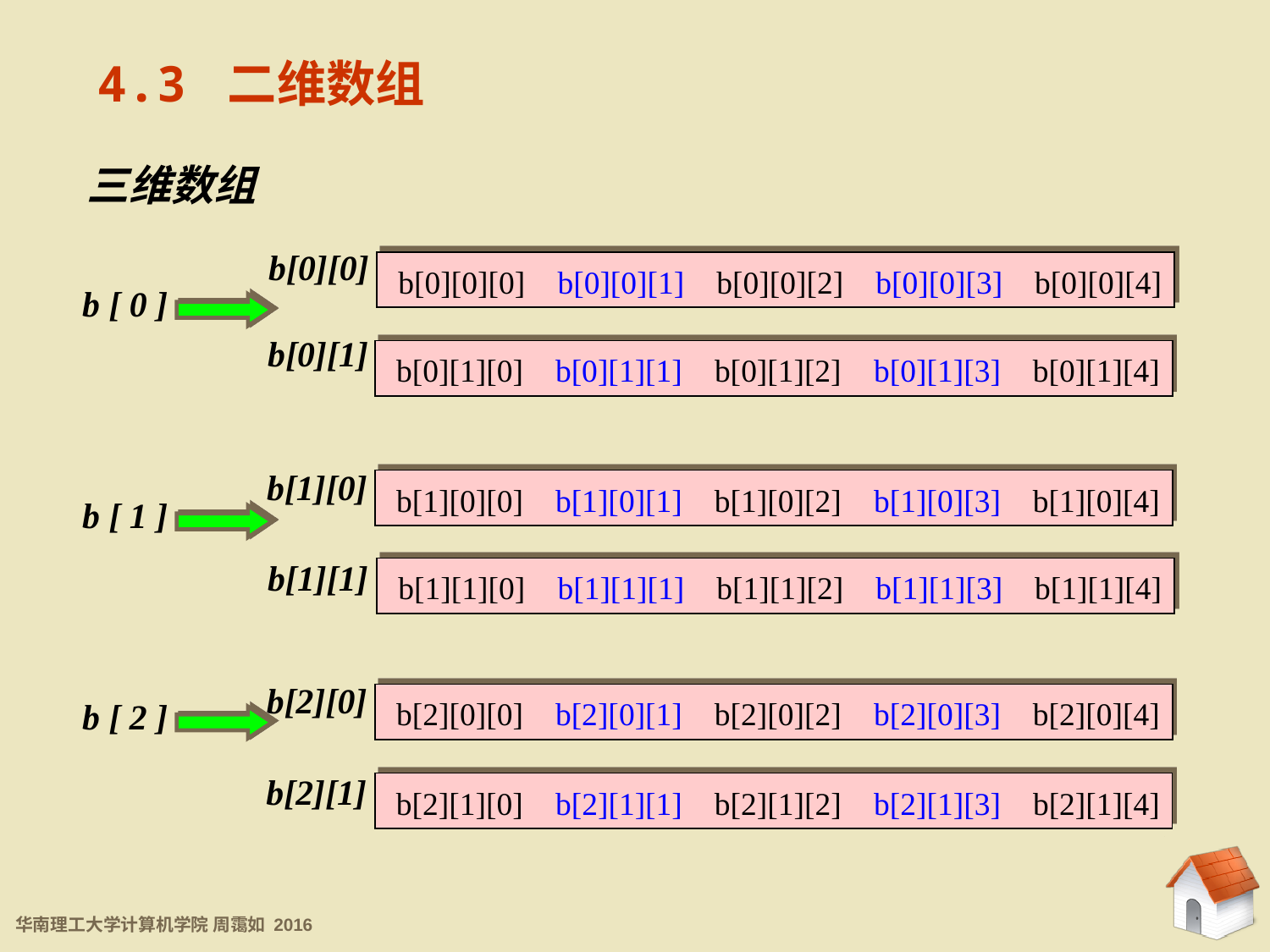

4.3 二维数组
三维数组
b[0][0]
b[0][1]
b[1][0]
b[1][1]
b[2][0]
b[2][1]
 b[0][0][0]    b[0][0][1]    b[0][0][2]    b[0][0][3]    b[0][0][4]
 b[0][1][0]    b[0][1][1]    b[0][1][2]    b[0][1][3]    b[0][1][4]
 b[1][0][0]    b[1][0][1]    b[1][0][2]    b[1][0][3]    b[1][0][4]
 b[1][1][0]    b[1][1][1]    b[1][1][2]    b[1][1][3]    b[1][1][4]
 b[2][0][0]    b[2][0][1]    b[2][0][2]    b[2][0][3]    b[2][0][4]
 b[2][1][0]    b[2][1][1]    b[2][1][2]    b[2][1][3]    b[2][1][4]
b [ 0 ]
b [ 1 ]
b [ 2 ]